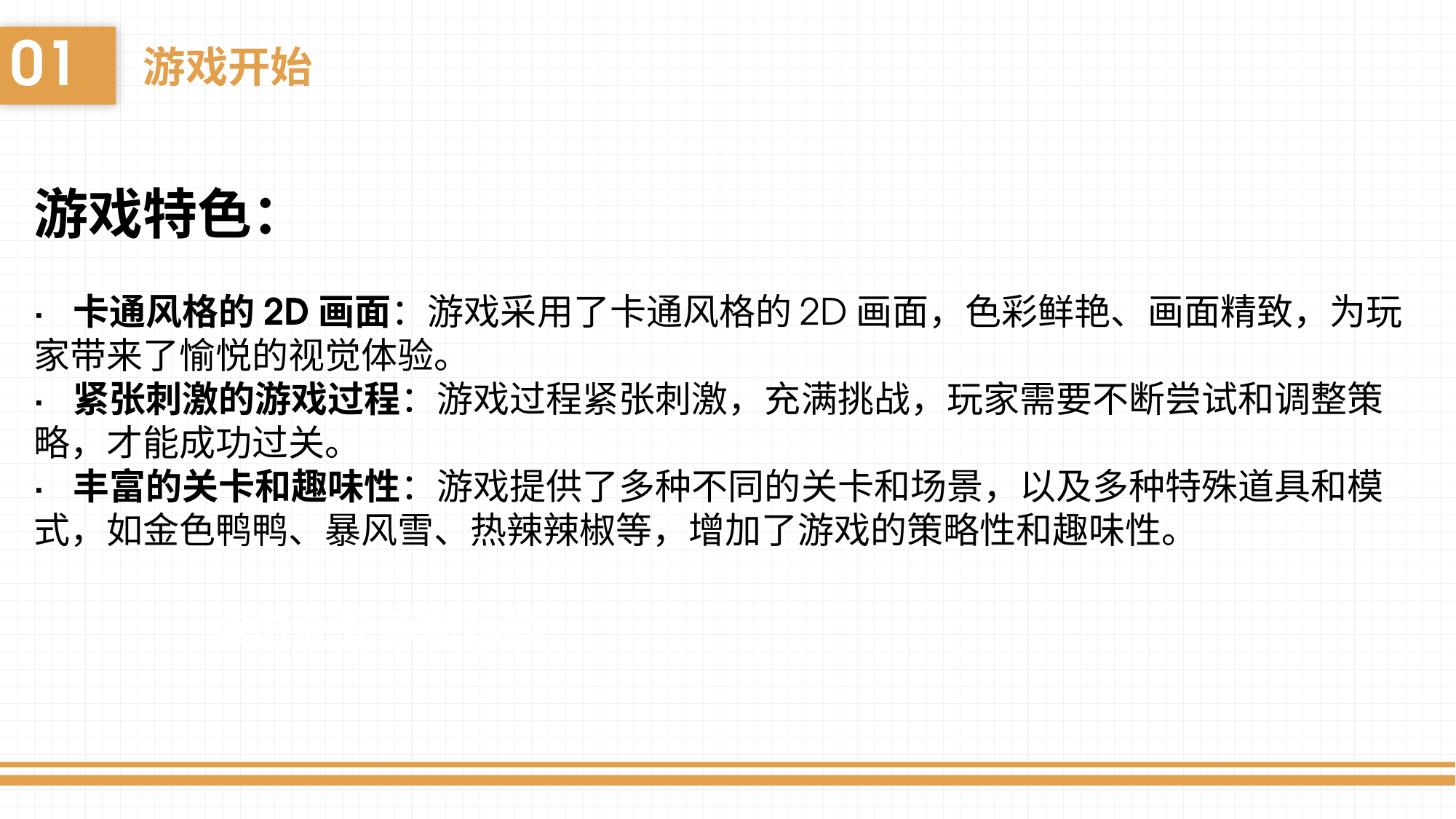

01
游戏开始
游戏特色：

·  卡通风格的2D画面：游戏采用了卡通风格的2D画面，色彩鲜艳、画面精致，为玩家带来了愉悦的视觉体验。
·  紧张刺激的游戏过程：游戏过程紧张刺激，充满挑战，玩家需要不断尝试和调整策略，才能成功过关。
·  丰富的关卡和趣味性：游戏提供了多种不同的关卡和场景，以及多种特殊道具和模式，如金色鸭鸭、暴风雪、热辣辣椒等，增加了游戏的策略性和趣味性。
点击此处添加标题